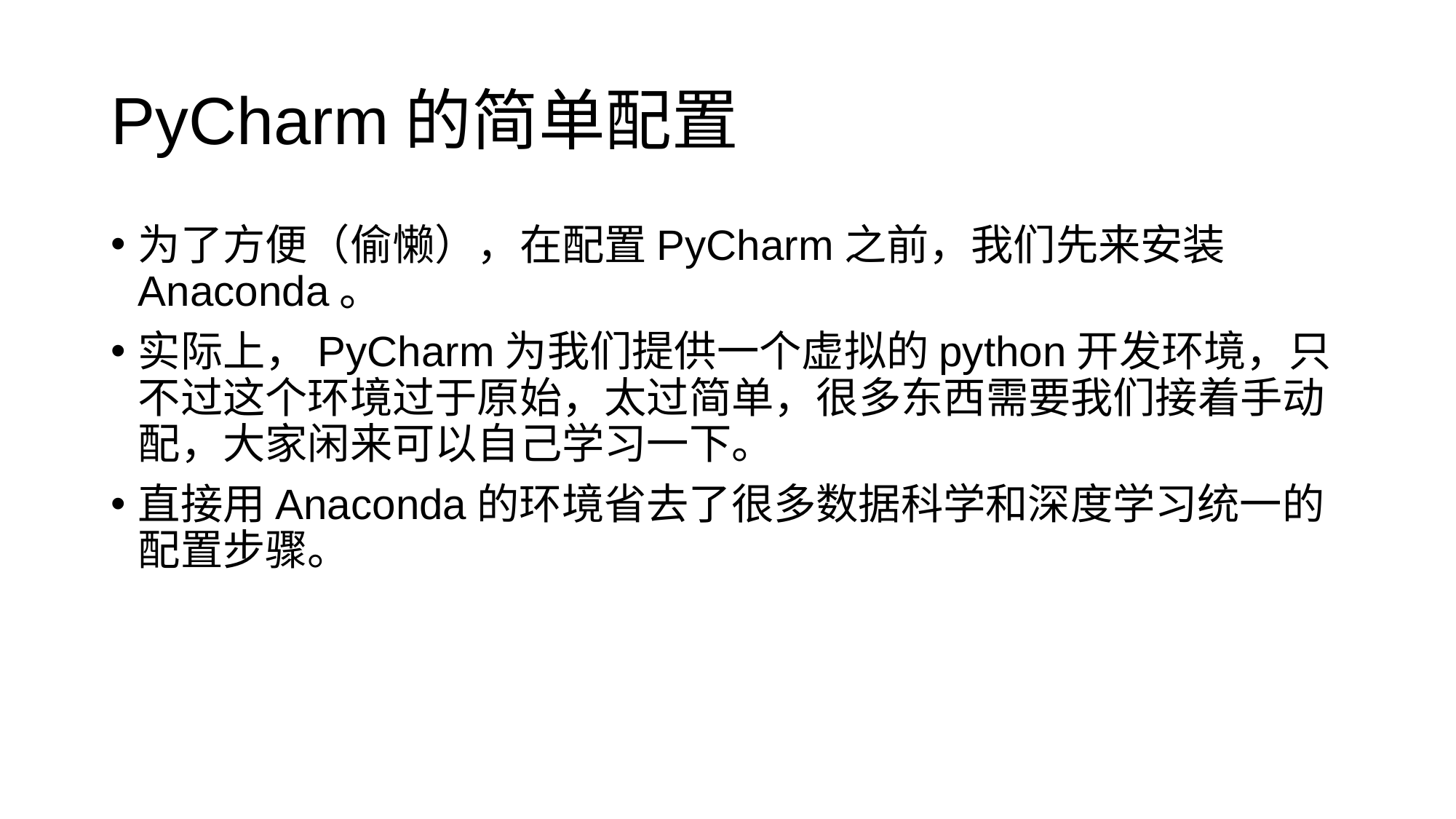

# PyCharm的简单配置
为了方便（偷懒），在配置PyCharm之前，我们先来安装Anaconda。
实际上，PyCharm为我们提供一个虚拟的python开发环境，只不过这个环境过于原始，太过简单，很多东西需要我们接着手动配，大家闲来可以自己学习一下。
直接用Anaconda的环境省去了很多数据科学和深度学习统一的配置步骤。